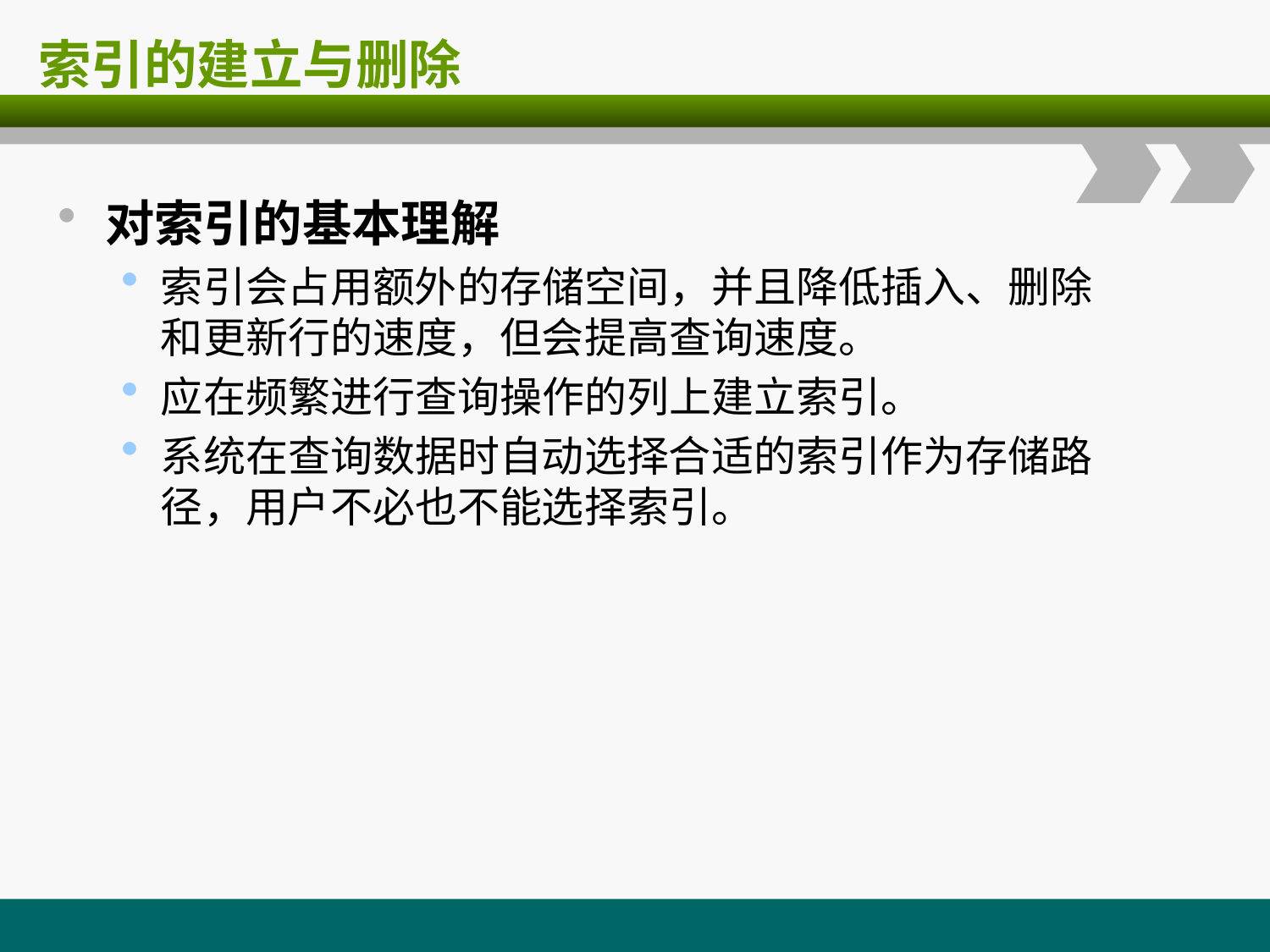

# 索引的建立与删除
对索引的基本理解
索引会占用额外的存储空间，并且降低插入、删除和更新行的速度，但会提高查询速度。
应在频繁进行查询操作的列上建立索引。
系统在查询数据时自动选择合适的索引作为存储路径，用户不必也不能选择索引。